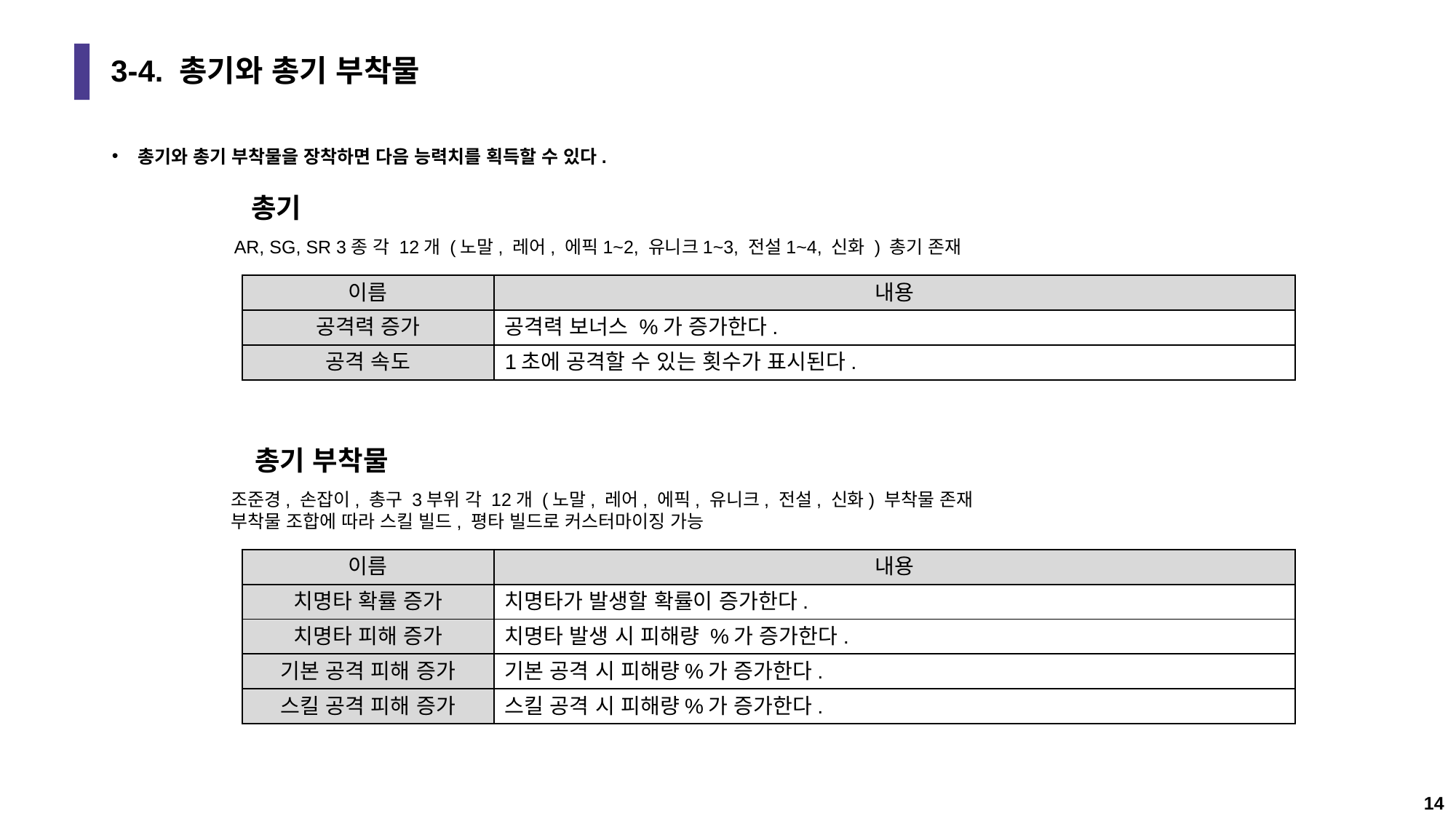

# 3-4. 총기와 총기 부착물
총기와 총기 부착물을 장착하면 다음 능력치를 획득할 수 있다.
총기
AR, SG, SR 3종 각 12개 (노말, 레어, 에픽1~2, 유니크1~3, 전설1~4, 신화 ) 총기 존재
| 이름 | 내용 |
| --- | --- |
| 공격력 증가 | 공격력 보너스 %가 증가한다. |
| 공격 속도 | 1초에 공격할 수 있는 횟수가 표시된다. |
총기 부착물
조준경, 손잡이, 총구 3부위 각 12개 (노말, 레어, 에픽, 유니크, 전설, 신화) 부착물 존재
부착물 조합에 따라 스킬 빌드, 평타 빌드로 커스터마이징 가능
| 이름 | 내용 |
| --- | --- |
| 치명타 확률 증가 | 치명타가 발생할 확률이 증가한다. |
| 치명타 피해 증가 | 치명타 발생 시 피해량 %가 증가한다. |
| 기본 공격 피해 증가 | 기본 공격 시 피해량%가 증가한다. |
| 스킬 공격 피해 증가 | 스킬 공격 시 피해량%가 증가한다. |